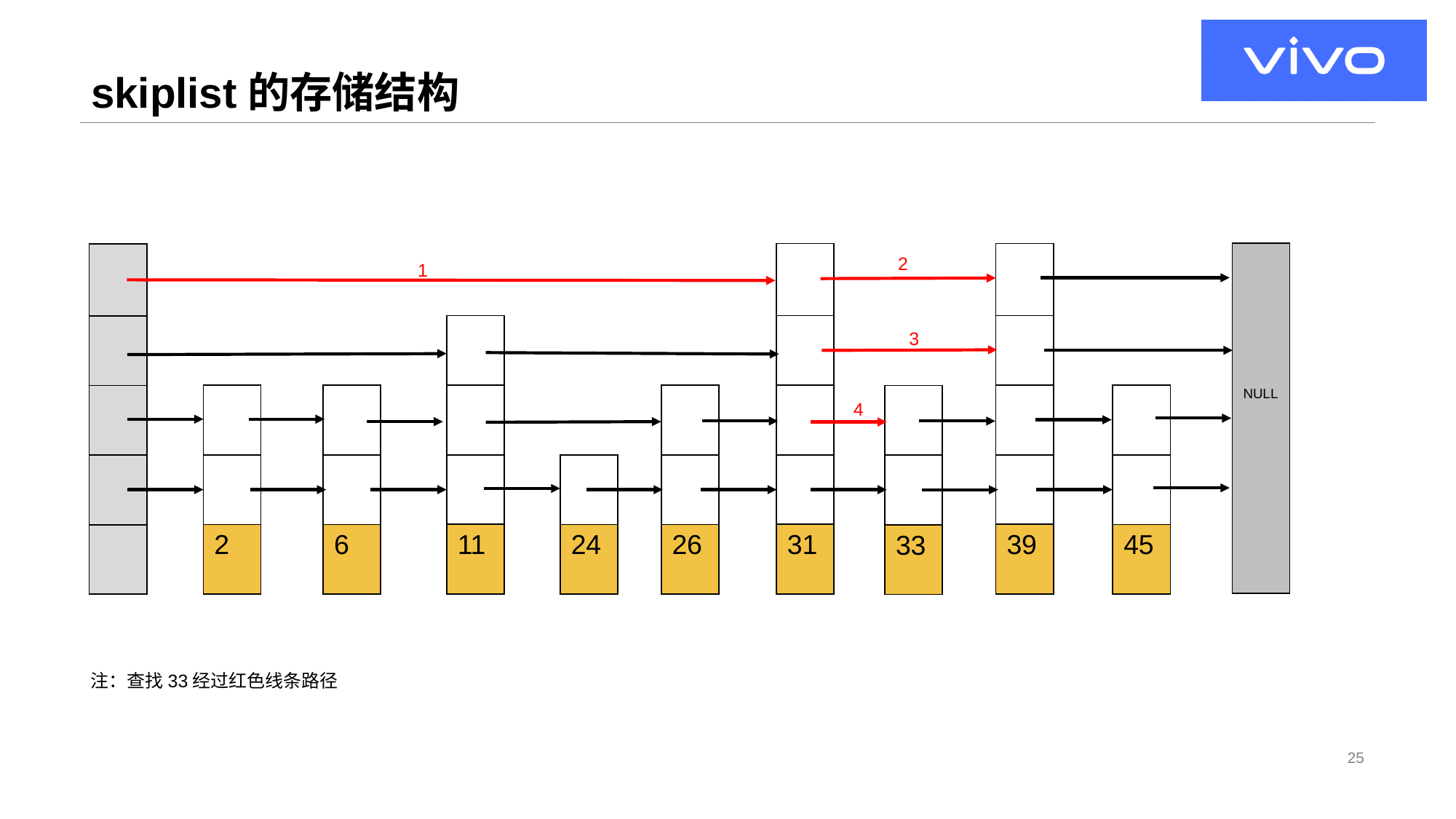

# skiplist的存储结构
| NULL |
| --- |
|  |
| --- |
|  |
|  |
|  |
| 31 |
|  |
| --- |
|  |
|  |
|  |
| 39 |
|  |
| --- |
|  |
|  |
|  |
|  |
2
1
|  |
| --- |
|  |
|  |
| 11 |
3
|  |
| --- |
|  |
| 26 |
|  |
| --- |
|  |
| 45 |
|  |
| --- |
|  |
| 6 |
|  |
| --- |
|  |
| 2 |
|  |
| --- |
|  |
| 33 |
4
|  |
| --- |
| 24 |
注：查找33经过红色线条路径
25